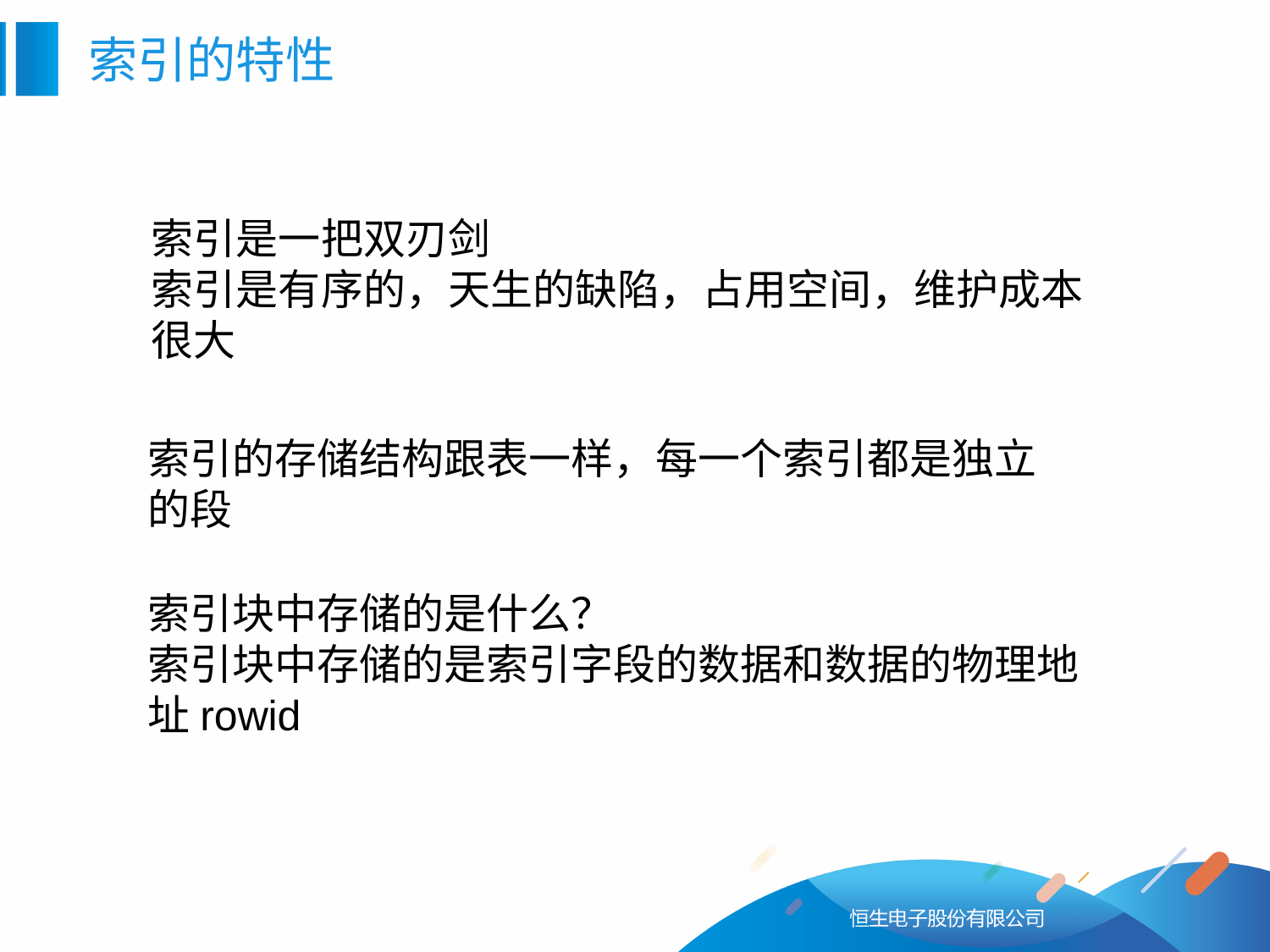

索引的特性
索引是一把双刃剑
索引是有序的，天生的缺陷，占用空间，维护成本很大
索引的存储结构跟表一样，每一个索引都是独立的段
索引块中存储的是什么？
索引块中存储的是索引字段的数据和数据的物理地址rowid